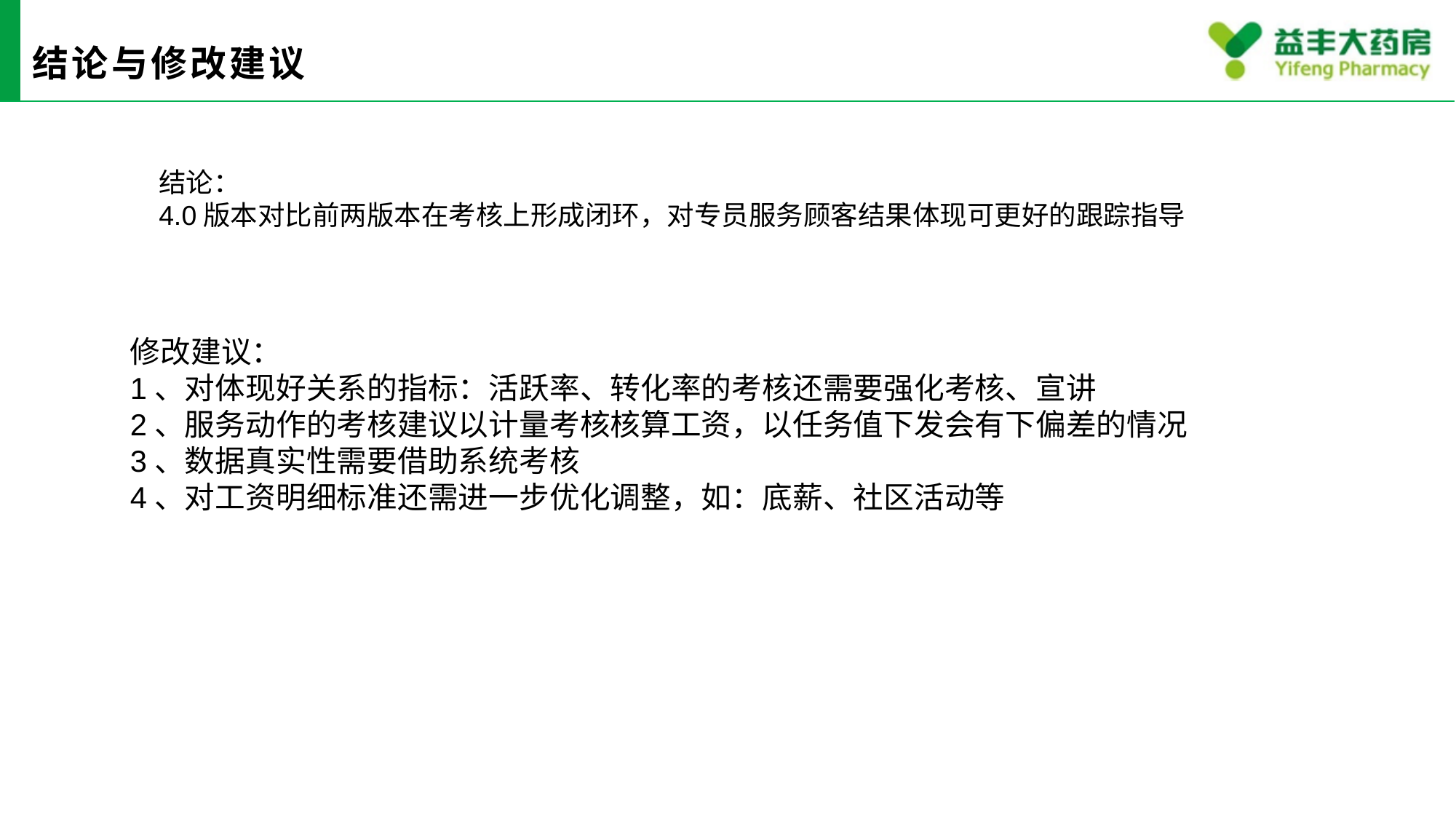

# 结论与修改建议
结论：
4.0版本对比前两版本在考核上形成闭环，对专员服务顾客结果体现可更好的跟踪指导
修改建议：
1、对体现好关系的指标：活跃率、转化率的考核还需要强化考核、宣讲
2、服务动作的考核建议以计量考核核算工资，以任务值下发会有下偏差的情况
3、数据真实性需要借助系统考核
4、对工资明细标准还需进一步优化调整，如：底薪、社区活动等